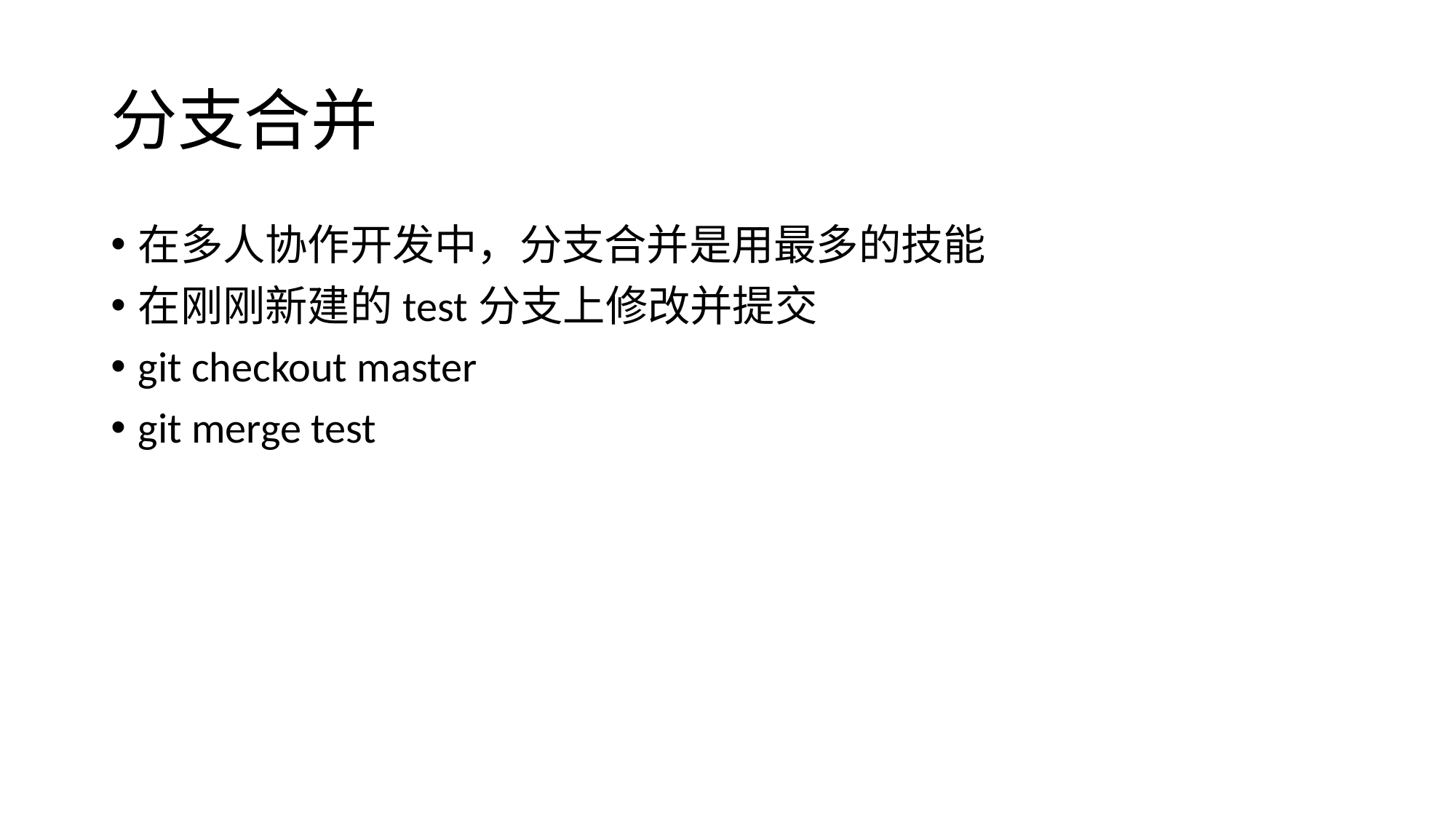

# 分支合并
在多人协作开发中，分支合并是用最多的技能
在刚刚新建的test分支上修改并提交
git checkout master
git merge test